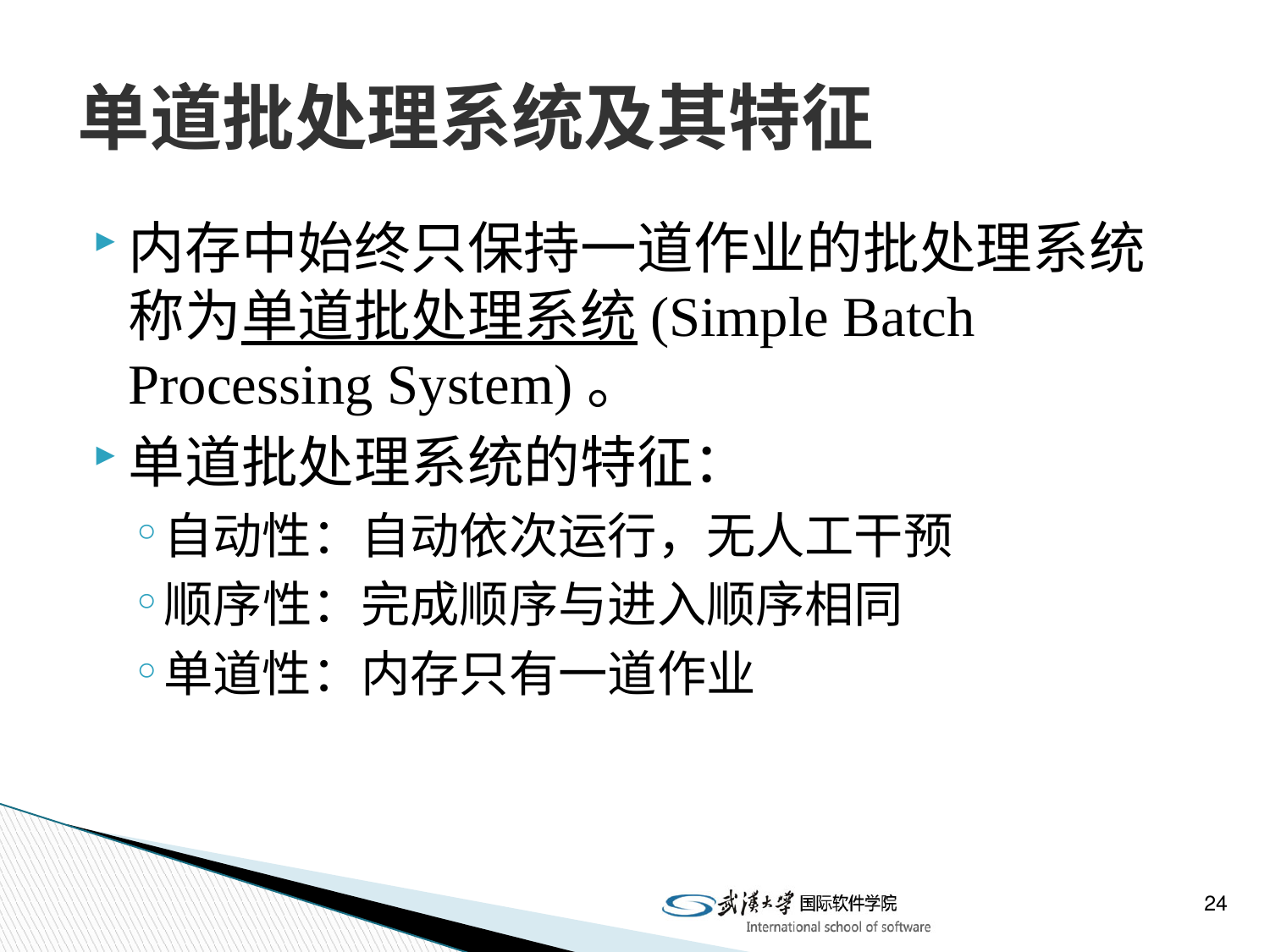

# 单道批处理系统及其特征
内存中始终只保持一道作业的批处理系统称为单道批处理系统(Simple Batch Processing System)。
单道批处理系统的特征：
自动性：自动依次运行，无人工干预
顺序性：完成顺序与进入顺序相同
单道性：内存只有一道作业